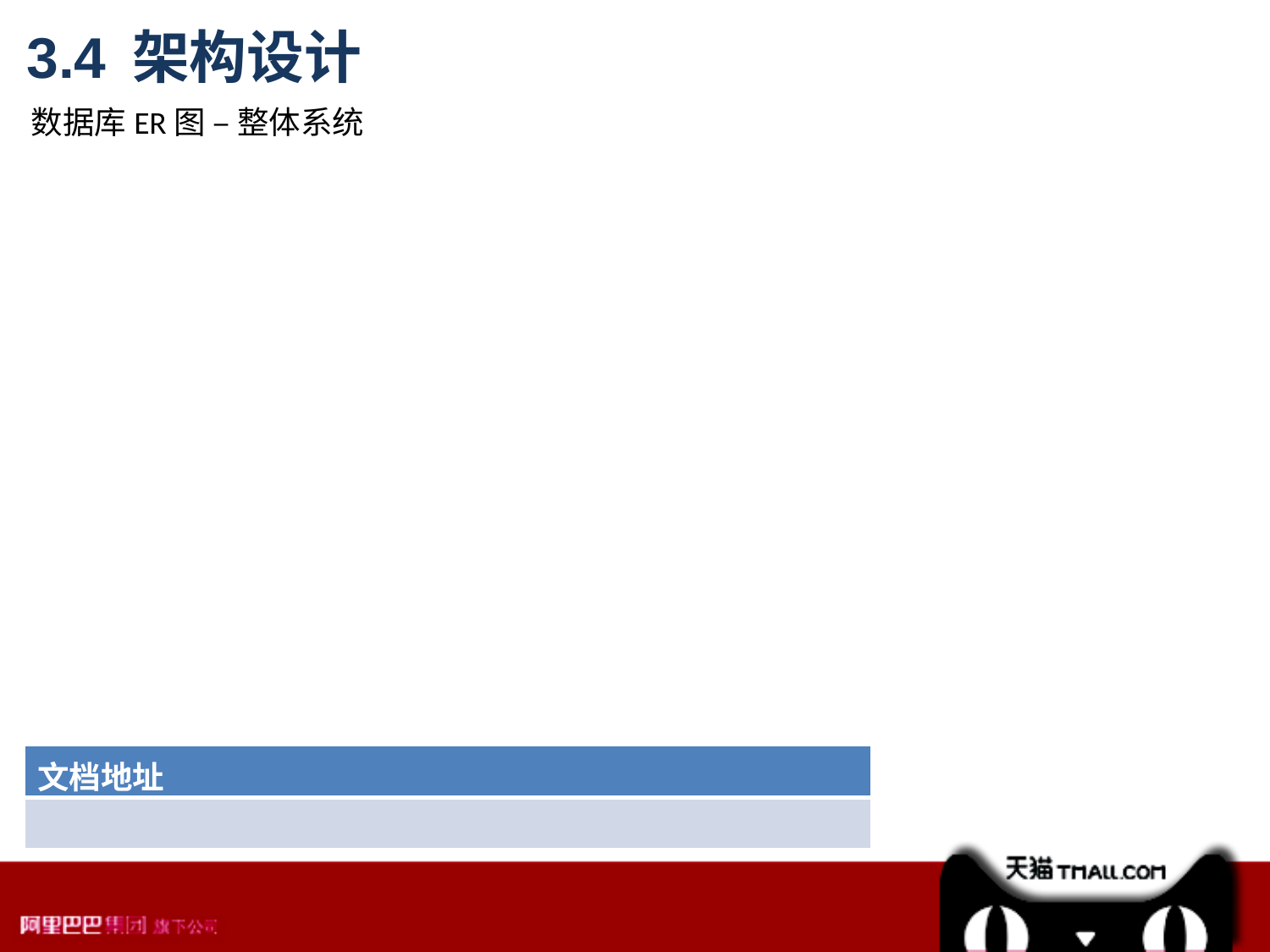

3.4 架构设计
数据库ER图 – 整体系统
| 文档地址 |
| --- |
|  |